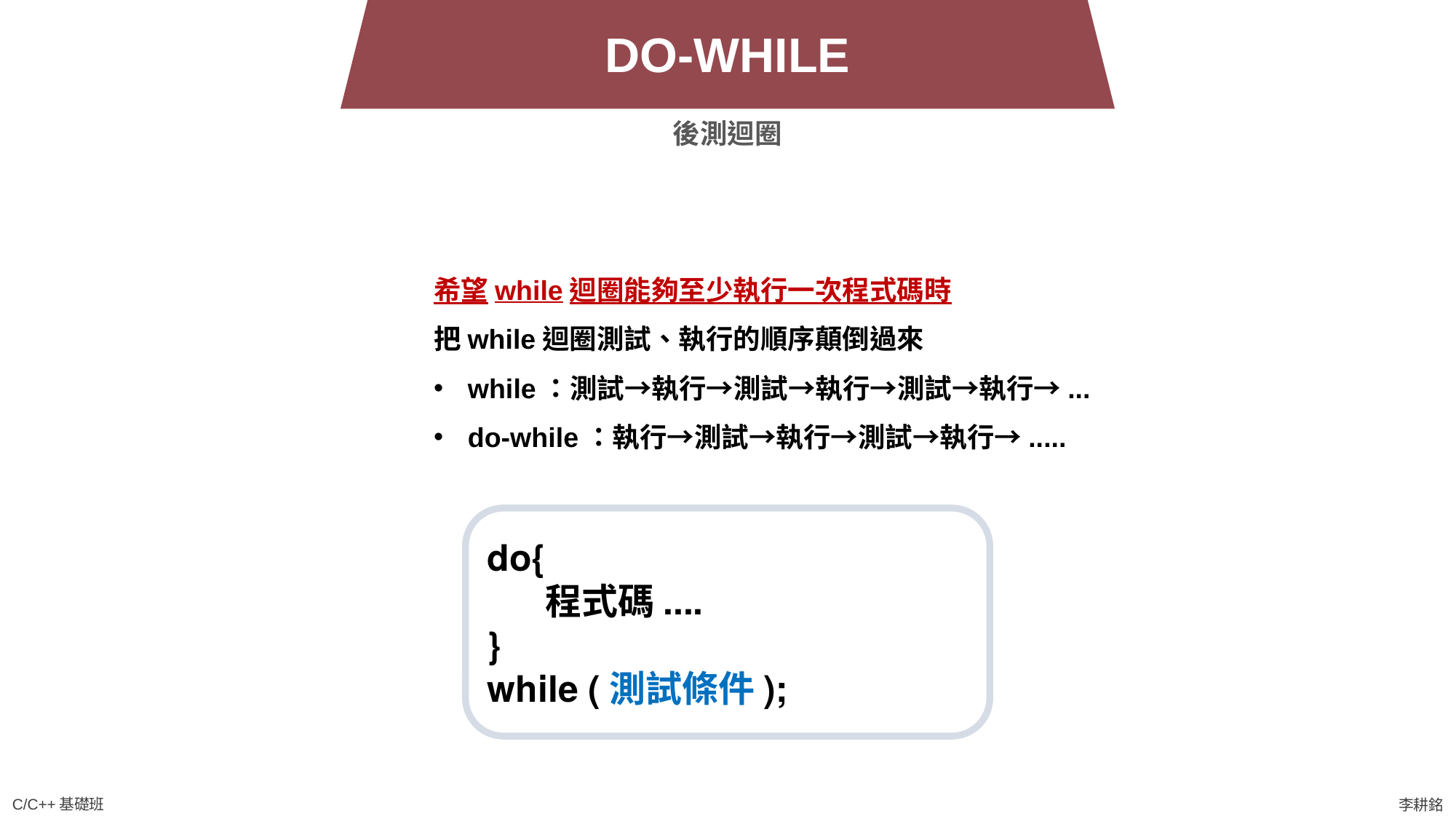

DO-WHILE
後測迴圈
希望while迴圈能夠至少執行一次程式碼時
把while迴圈測試、執行的順序顛倒過來
while：測試→執行→測試→執行→測試→執行→...
do-while：執行→測試→執行→測試→執行→.....
do{
      程式碼....
}
while (測試條件);
C/C++基礎班
李耕銘